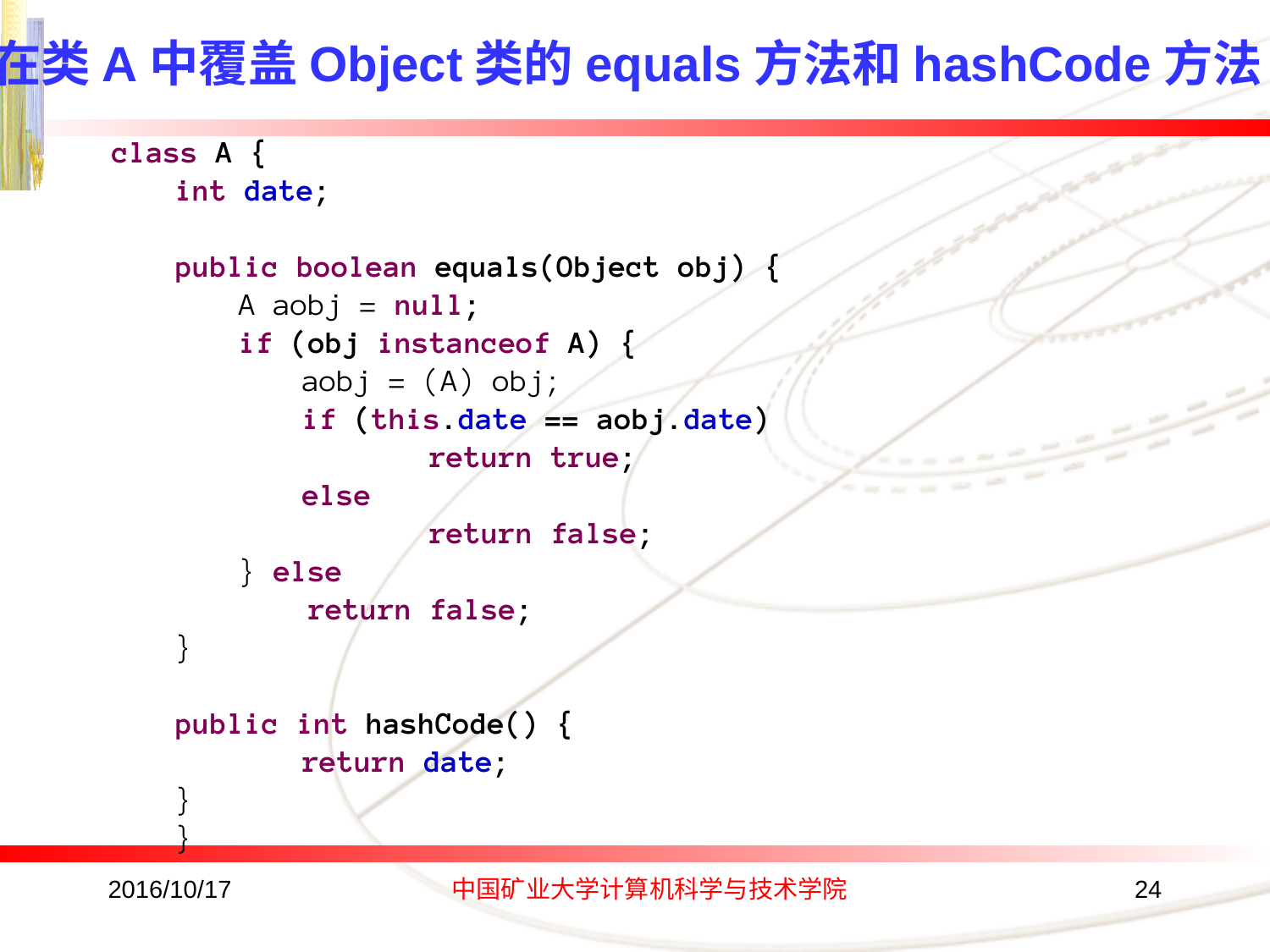

在类A中覆盖Object类的equals方法和hashCode方法
class A {
int date;

public boolean equals(Object obj) {
A aobj = null;
if (obj instanceof A) {
aobj = (A) obj;
if (this.date == aobj.date)
	return true;
else
	return false;
} else
    return false;
}

public int hashCode() {
	return date;
}
}
2016/10/17
中国矿业大学计算机科学与技术学院
24